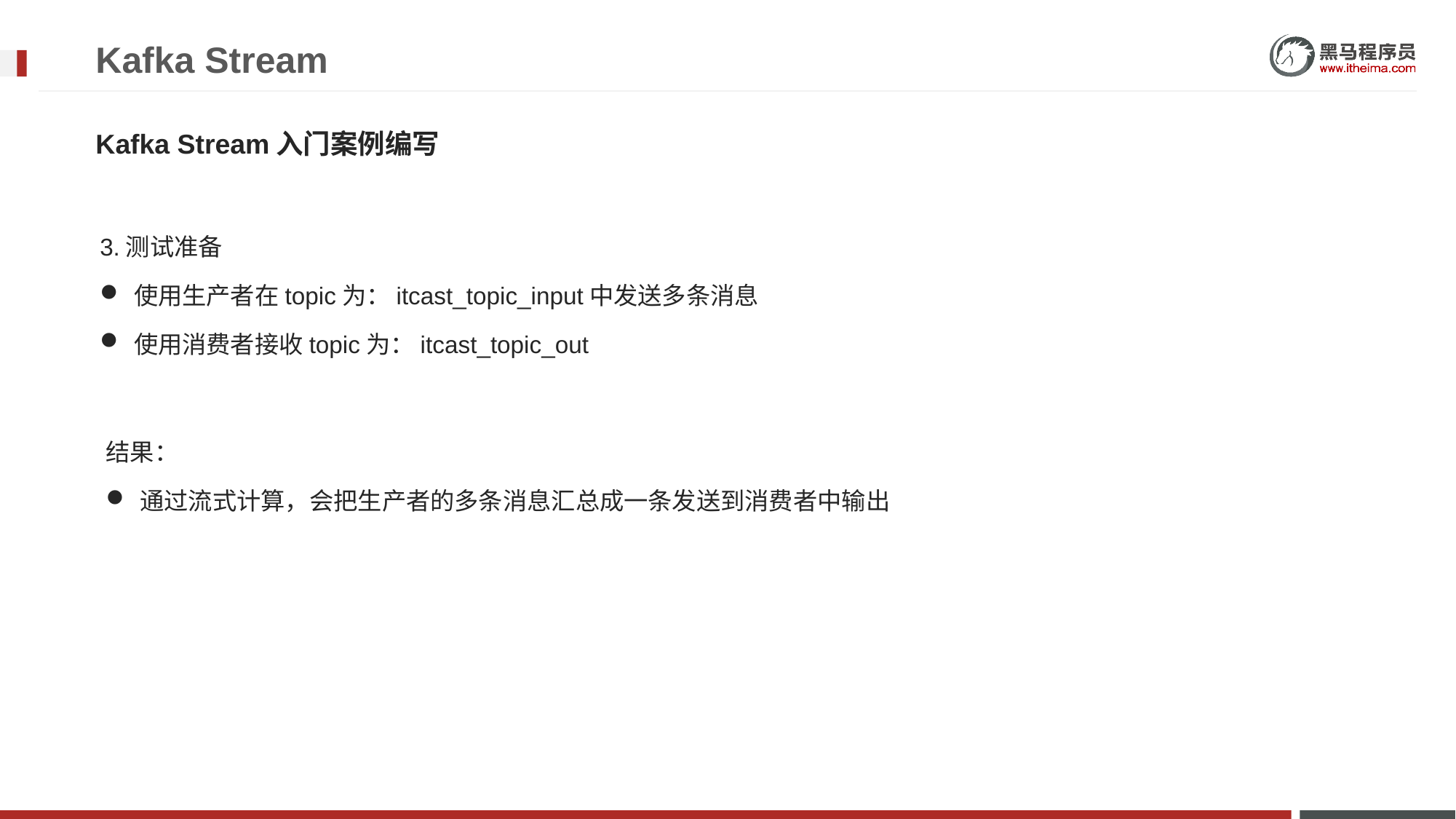

# Kafka Stream
Kafka Stream入门案例编写
3.测试准备
使用生产者在topic为：itcast_topic_input中发送多条消息
使用消费者接收topic为：itcast_topic_out
结果：
通过流式计算，会把生产者的多条消息汇总成一条发送到消费者中输出